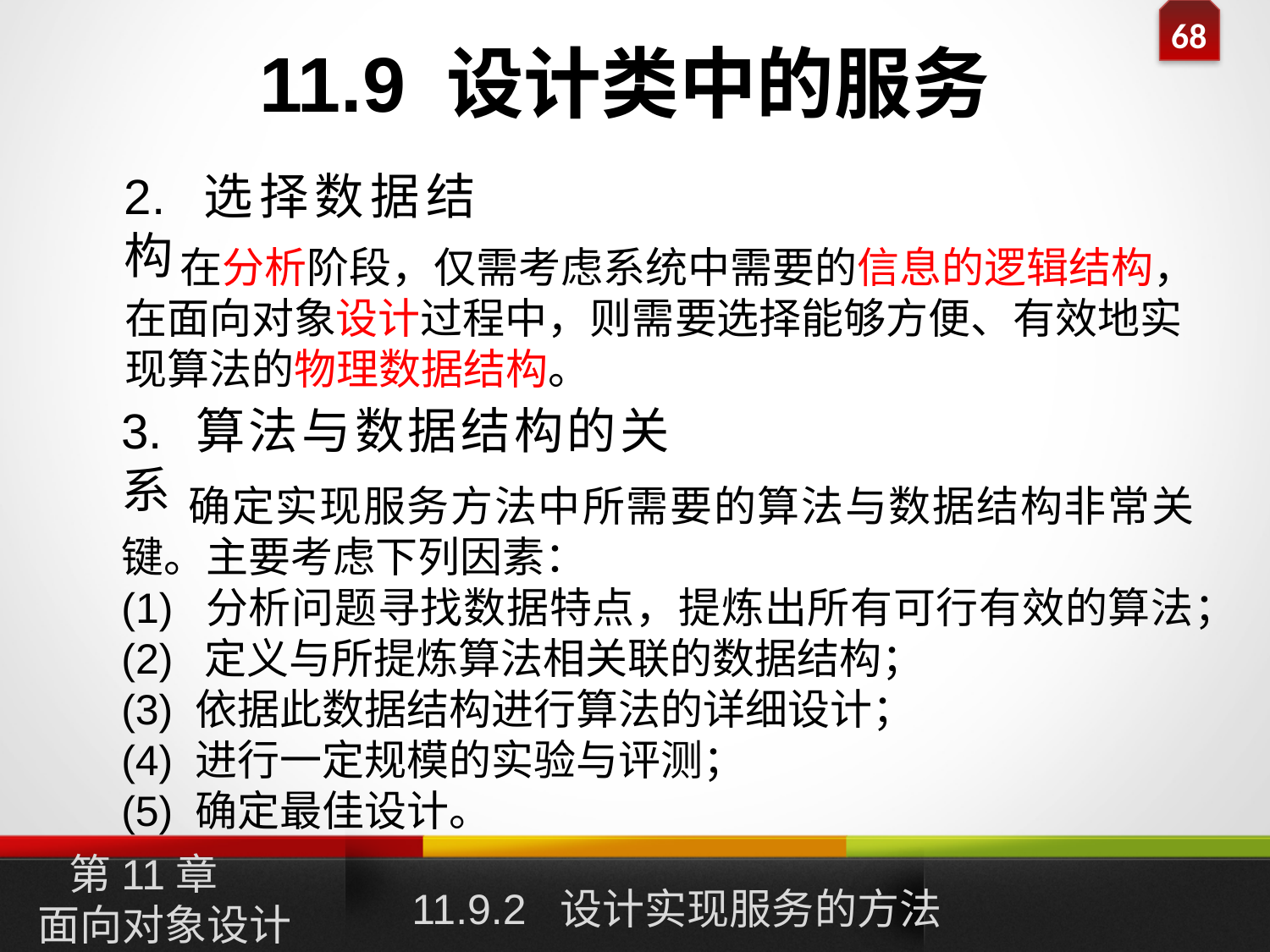

# 11.9 设计类中的服务
2. 选择数据结构
      在分析阶段，仅需考虑系统中需要的信息的逻辑结构，在面向对象设计过程中，则需要选择能够方便、有效地实现算法的物理数据结构。
3. 算法与数据结构的关系
     确定实现服务方法中所需要的算法与数据结构非常关键。主要考虑下列因素：
 分析问题寻找数据特点，提炼出所有可行有效的算法；
 定义与所提炼算法相关联的数据结构；
(3) 依据此数据结构进行算法的详细设计；
(4) 进行一定规模的实验与评测；
(5) 确定最佳设计。
11.9.2  设计实现服务的方法